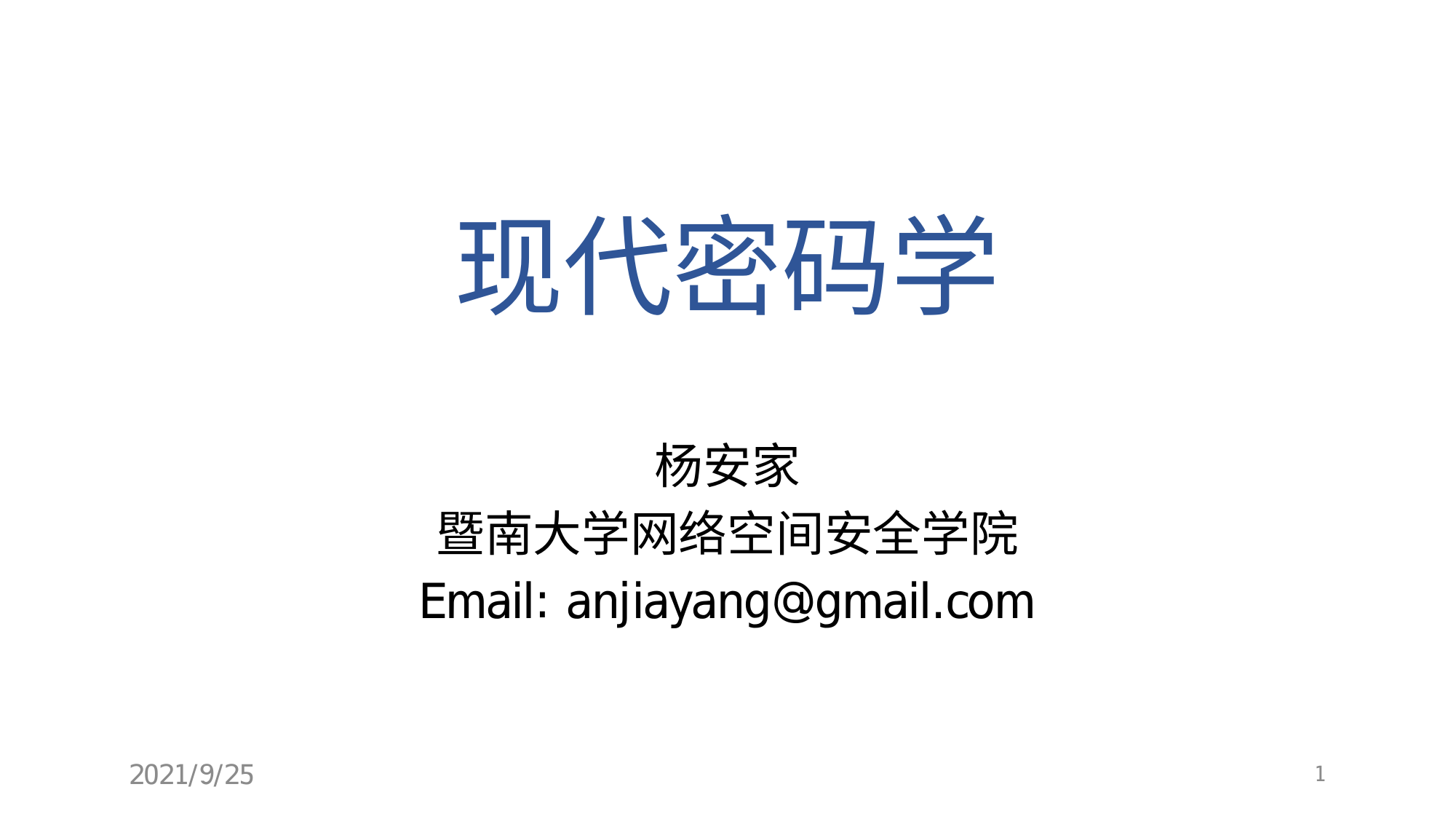

# 现代密码学
杨安家
暨南大学网络空间安全学院
Email: anjiayang@gmail.com
2021/9/25
1